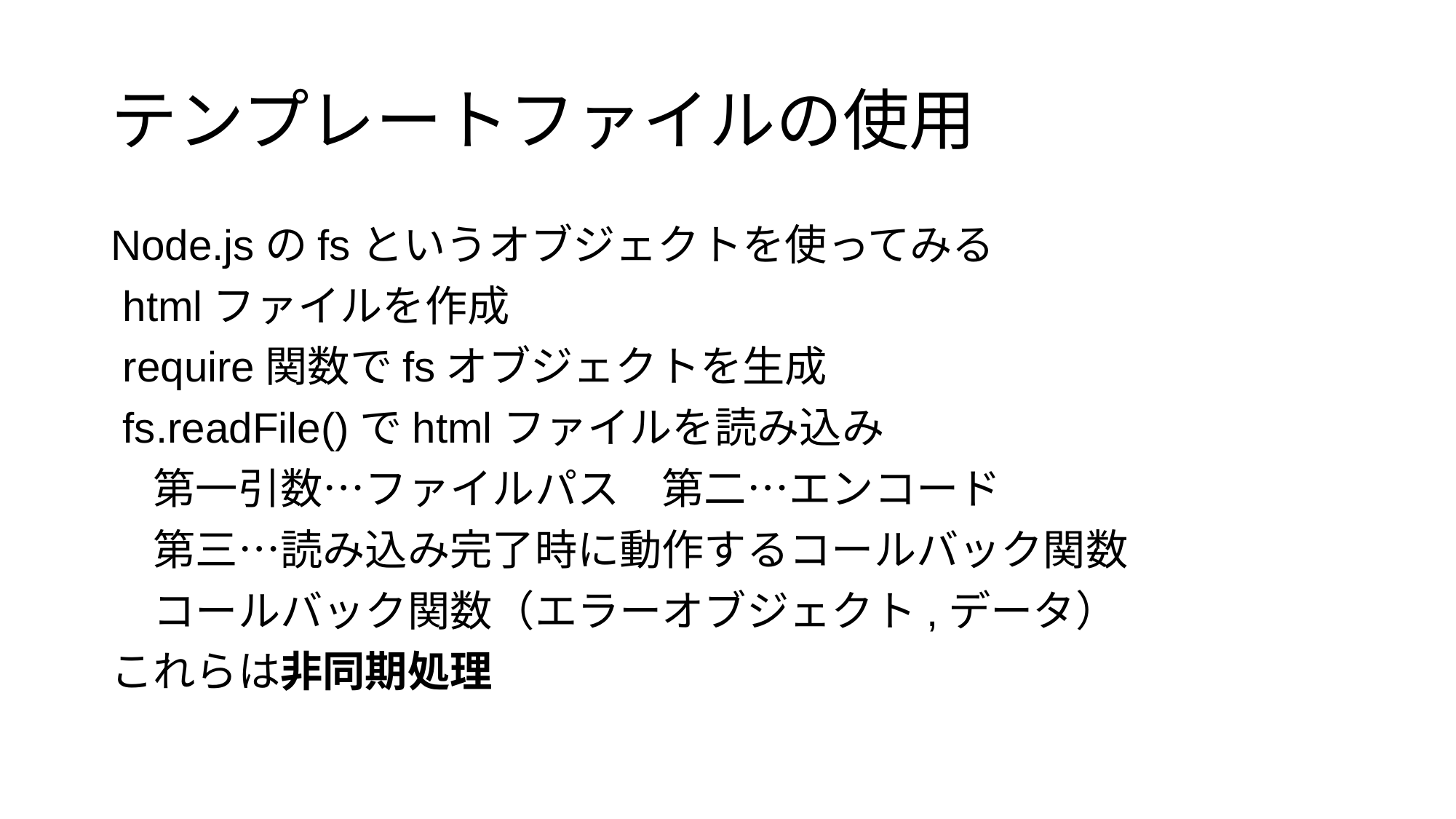

# テンプレートファイルの使用
Node.jsのfsというオブジェクトを使ってみる
 htmlファイルを作成
 require関数でfsオブジェクトを生成
 fs.readFile()でhtmlファイルを読み込み
　第一引数…ファイルパス　第二…エンコード
　第三…読み込み完了時に動作するコールバック関数
　コールバック関数（エラーオブジェクト,データ）
これらは非同期処理